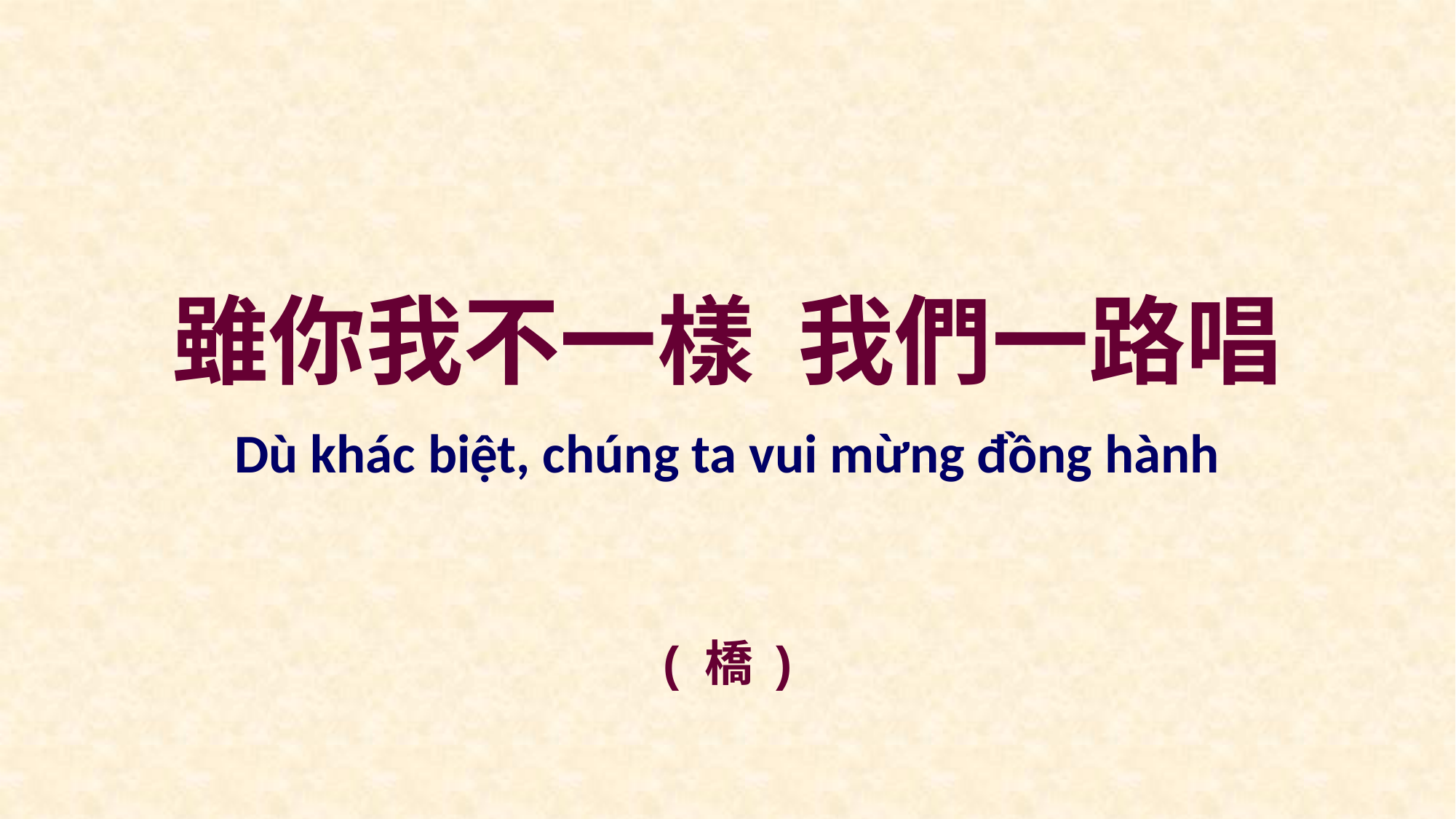

雖你我不一樣  我們一路唱
Dù khác biệt, chúng ta vui mừng đồng hành
( 橋 )